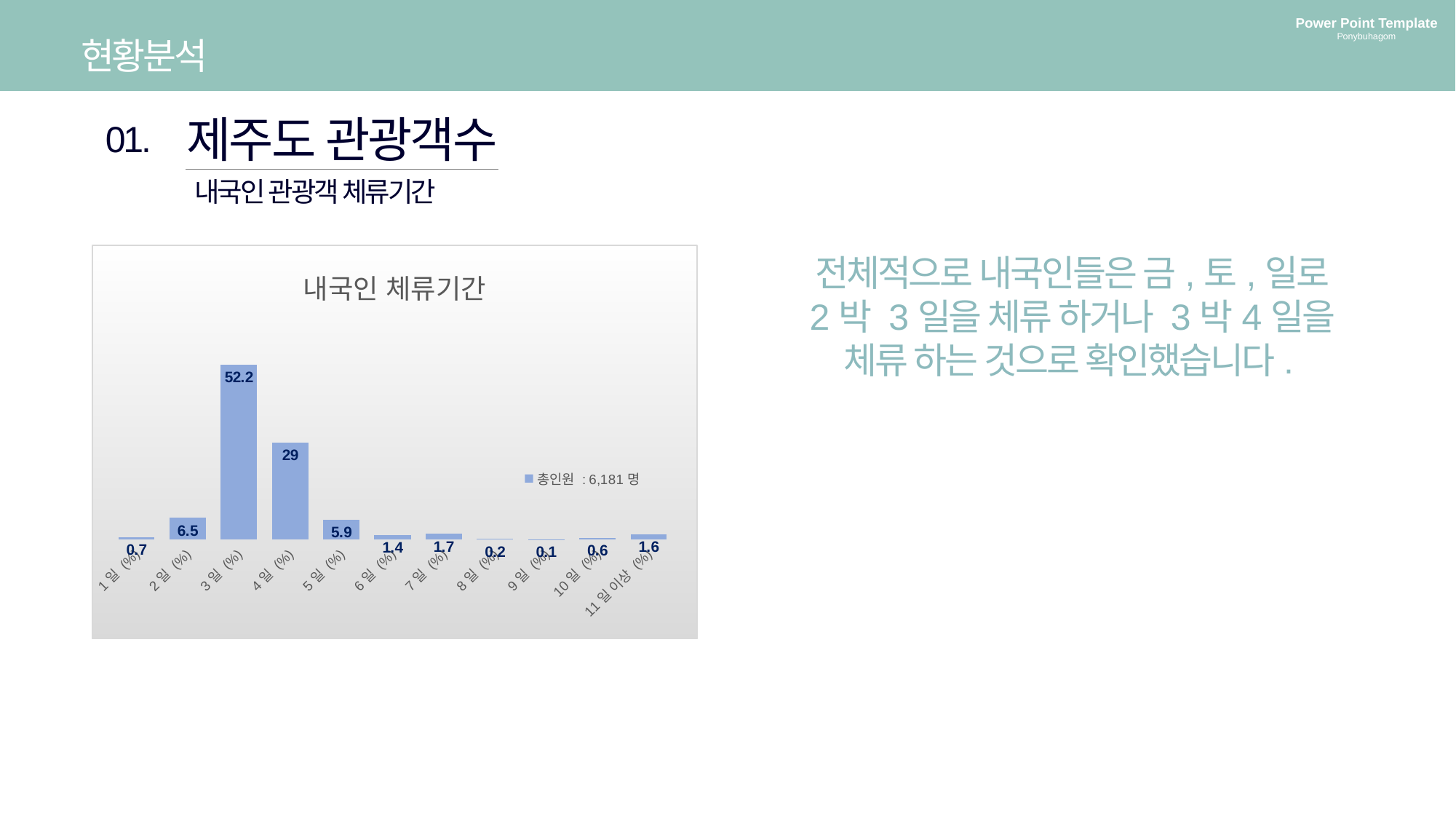

Power Point Template
Ponybuhagom
현황분석
제주도 관광객수
01.
내국인 관광객 체류기간

### Chart: 내국인 체류기간

| Category |  |
|---|---|
| 1일 (%) | 0.7 |
| 2일 (%) | 6.5 |
| 3일 (%) | 52.2 |
| 4일 (%) | 29.0 |
| 5일 (%) | 5.9 |
| 6일 (%) | 1.4 |
| 7일 (%) | 1.7 |
| 8일 (%) | 0.2 |
| 9일 (%) | 0.1 |
| 10일 (%) | 0.6 |
| 11일 이상 (%) | 1.6 |
전체적으로 내국인들은 금,토,일로
2박 3일을 체류 하거나 3박4일을
체류 하는 것으로 확인했습니다.